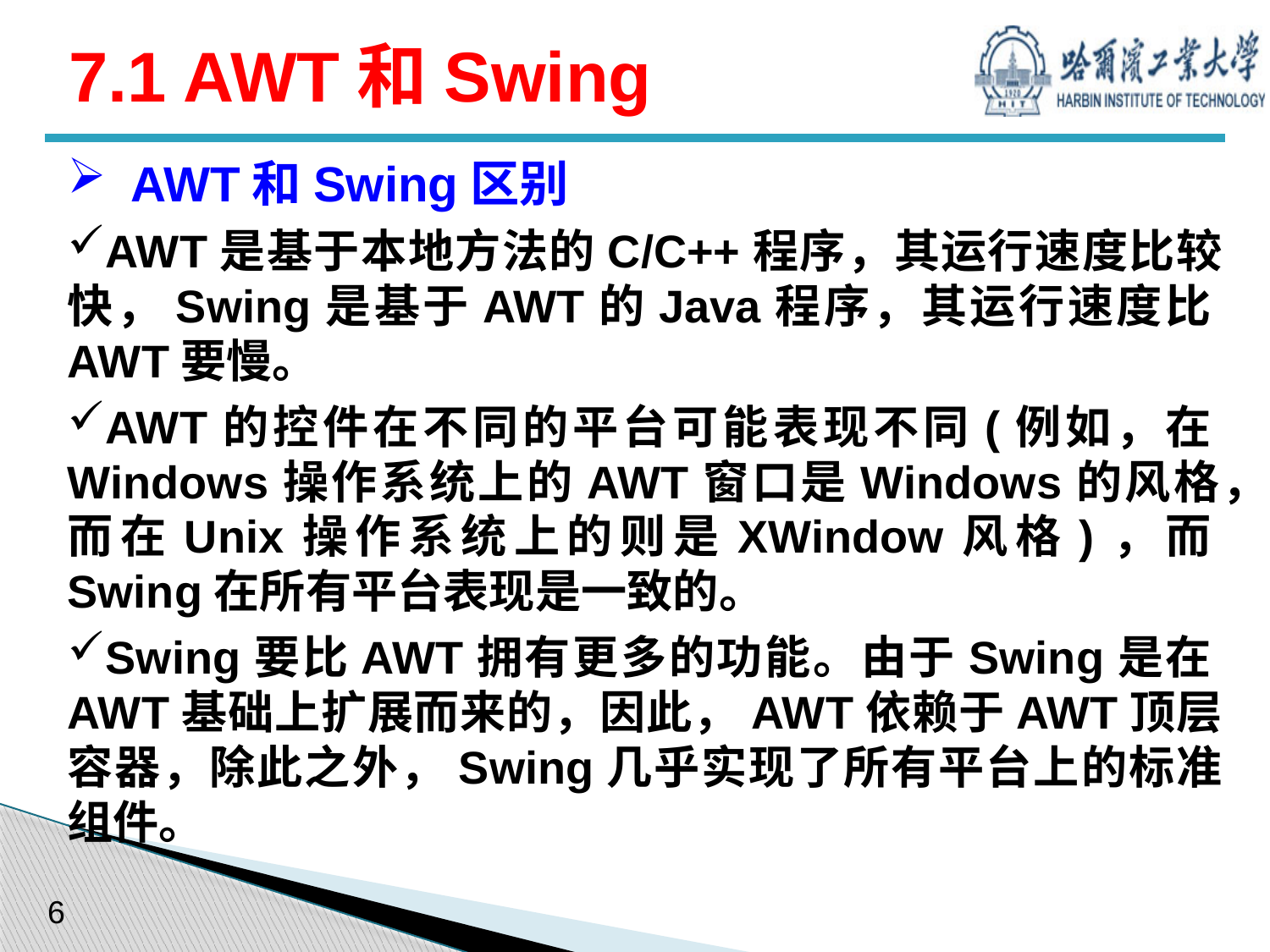

# 7.1 AWT和Swing
AWT和Swing区别
AWT是基于本地方法的C/C++程序，其运行速度比较快，Swing是基于AWT的Java程序，其运行速度比AWT要慢。
AWT的控件在不同的平台可能表现不同(例如，在Windows操作系统上的AWT窗口是Windows的风格，而在Unix操作系统上的则是XWindow风格)，而Swing在所有平台表现是一致的。
Swing要比AWT拥有更多的功能。由于Swing是在AWT基础上扩展而来的，因此，AWT依赖于AWT顶层容器，除此之外，Swing几乎实现了所有平台上的标准组件。